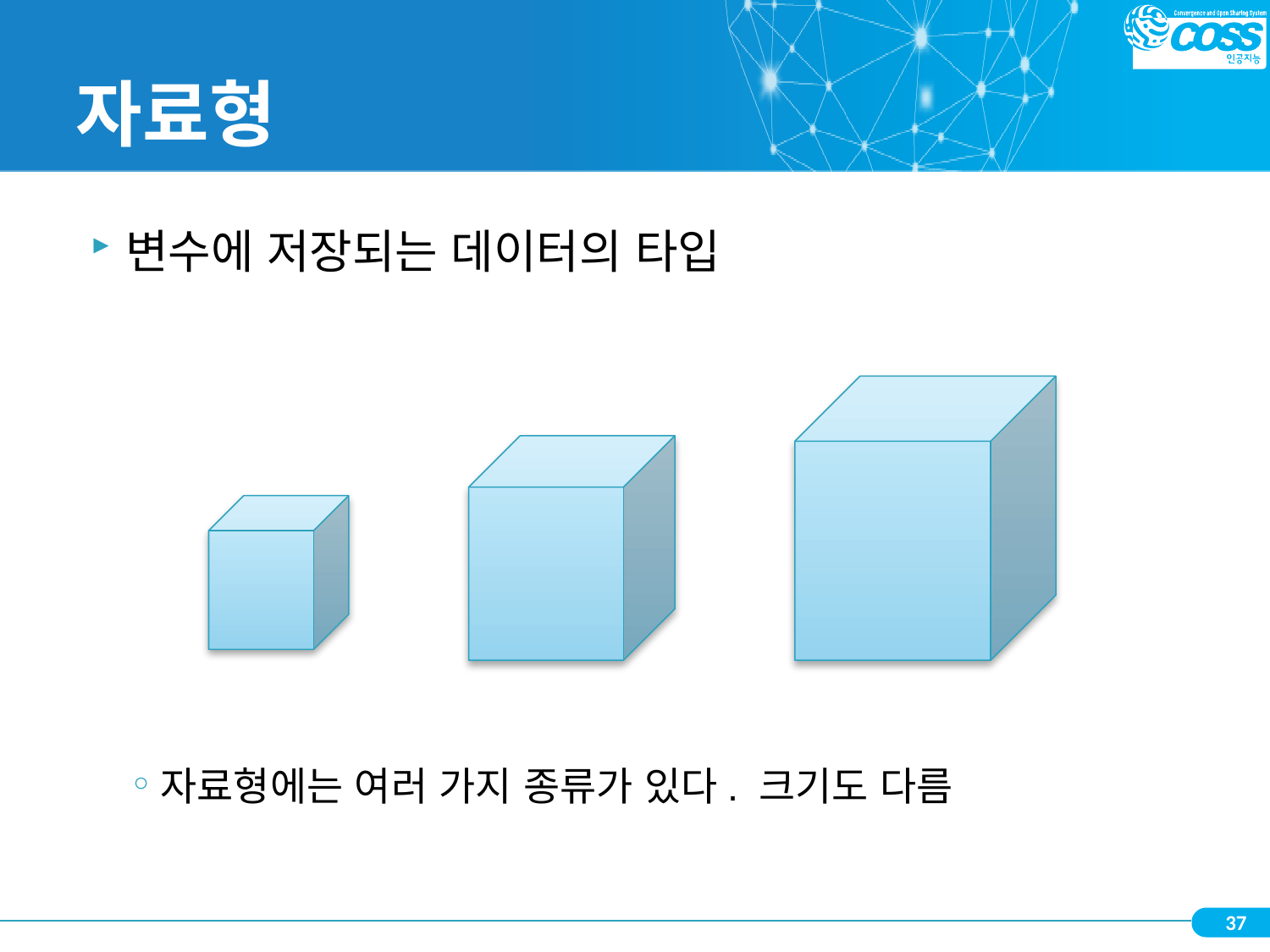

# 자료형
변수에 저장되는 데이터의 타입

자료형에는 여러 가지 종류가 있다. 크기도 다름